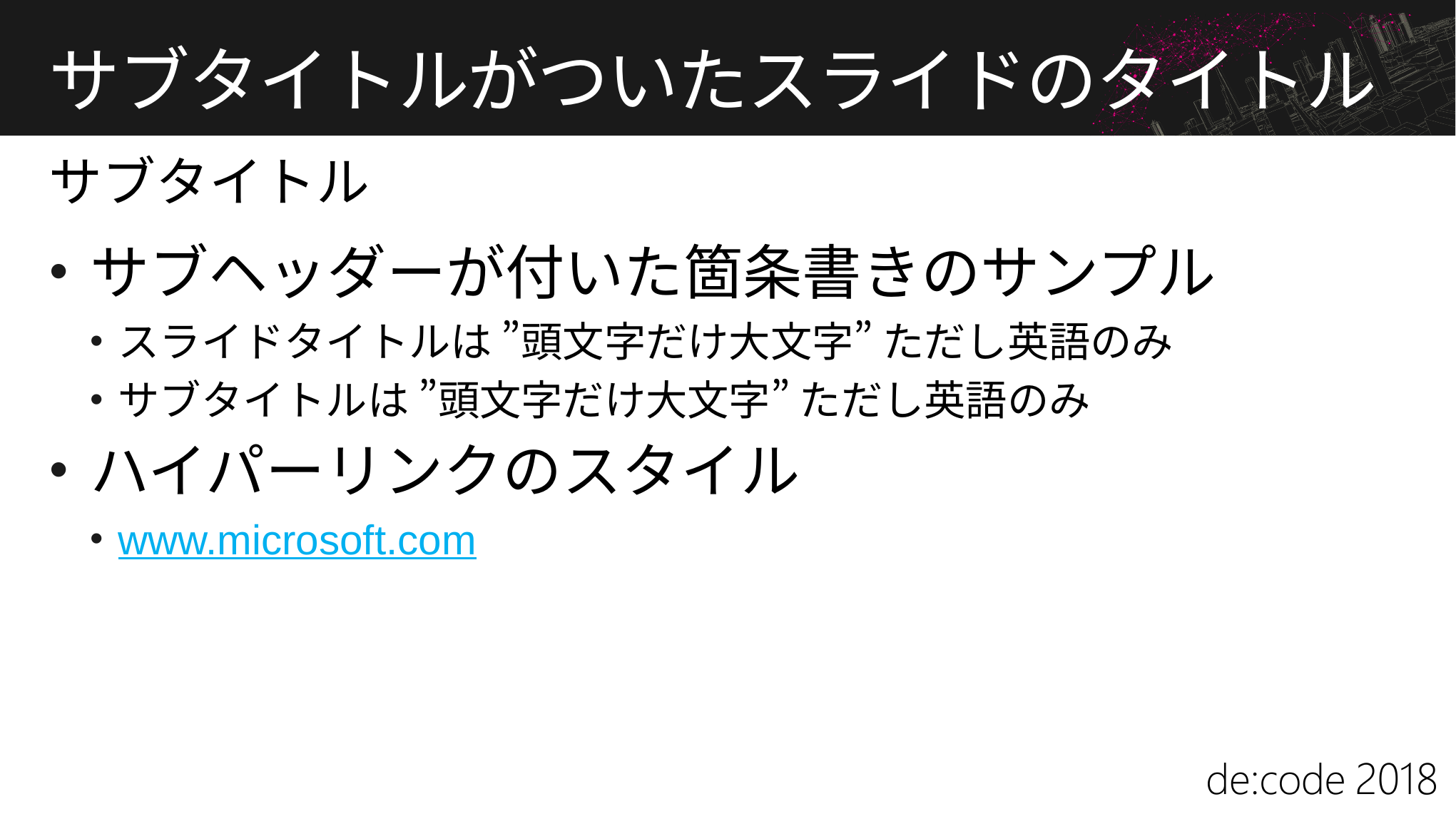

# サブタイトルがついたスライドのタイトル
サブタイトル
サブヘッダーが付いた箇条書きのサンプル
スライドタイトルは ”頭文字だけ大文字” ただし英語のみ
サブタイトルは ”頭文字だけ大文字” ただし英語のみ
ハイパーリンクのスタイル
www.microsoft.com